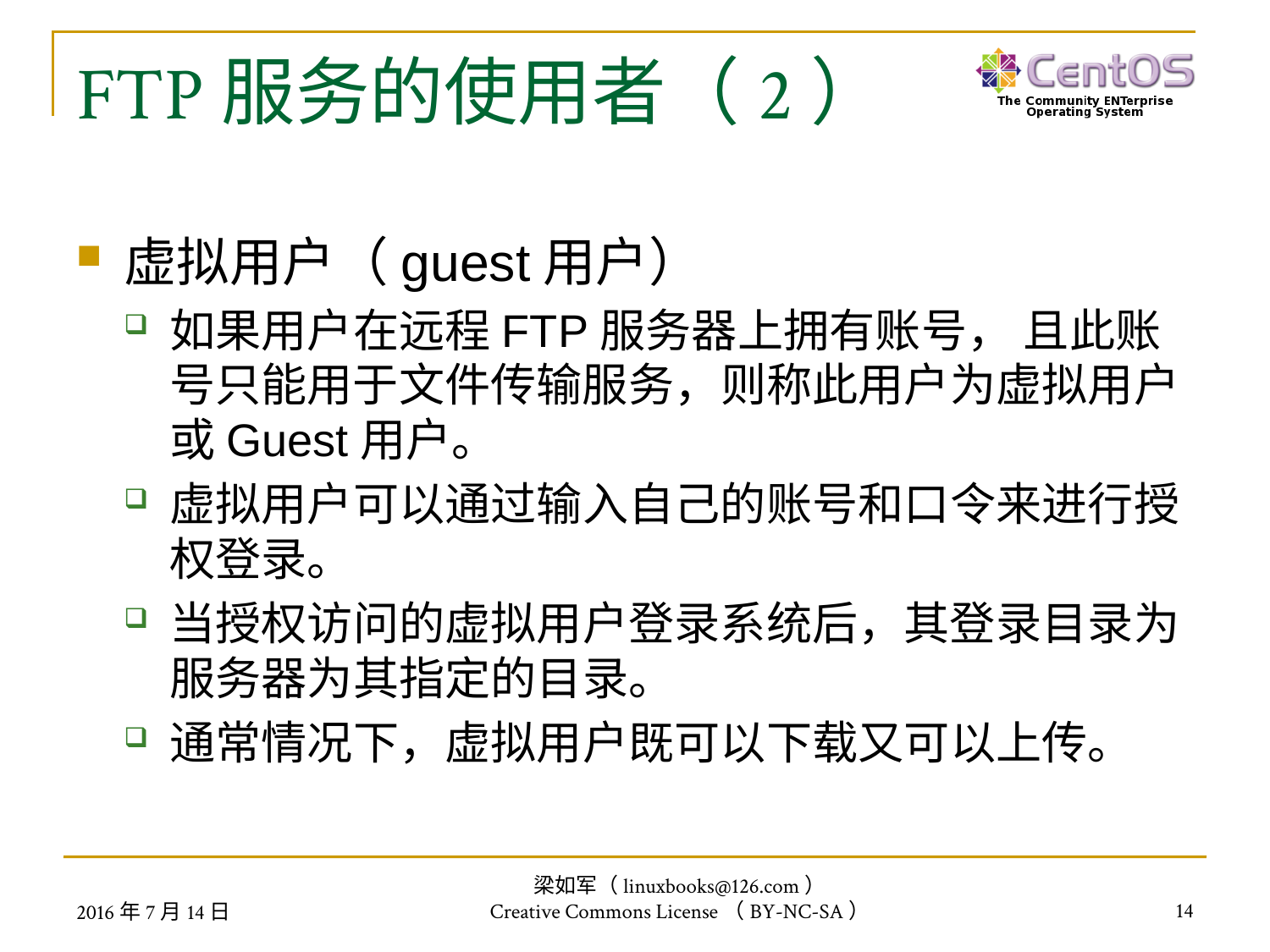

# FTP服务的使用者（2）
虚拟用户（guest用户）
如果用户在远程FTP服务器上拥有账号， 且此账号只能用于文件传输服务，则称此用户为虚拟用户或Guest用户。
虚拟用户可以通过输入自己的账号和口令来进行授权登录。
当授权访问的虚拟用户登录系统后，其登录目录为服务器为其指定的目录。
通常情况下，虚拟用户既可以下载又可以上传。
梁如军（linuxbooks@126.com）
Creative Commons License（BY-NC-SA）
2016年7月14日
14